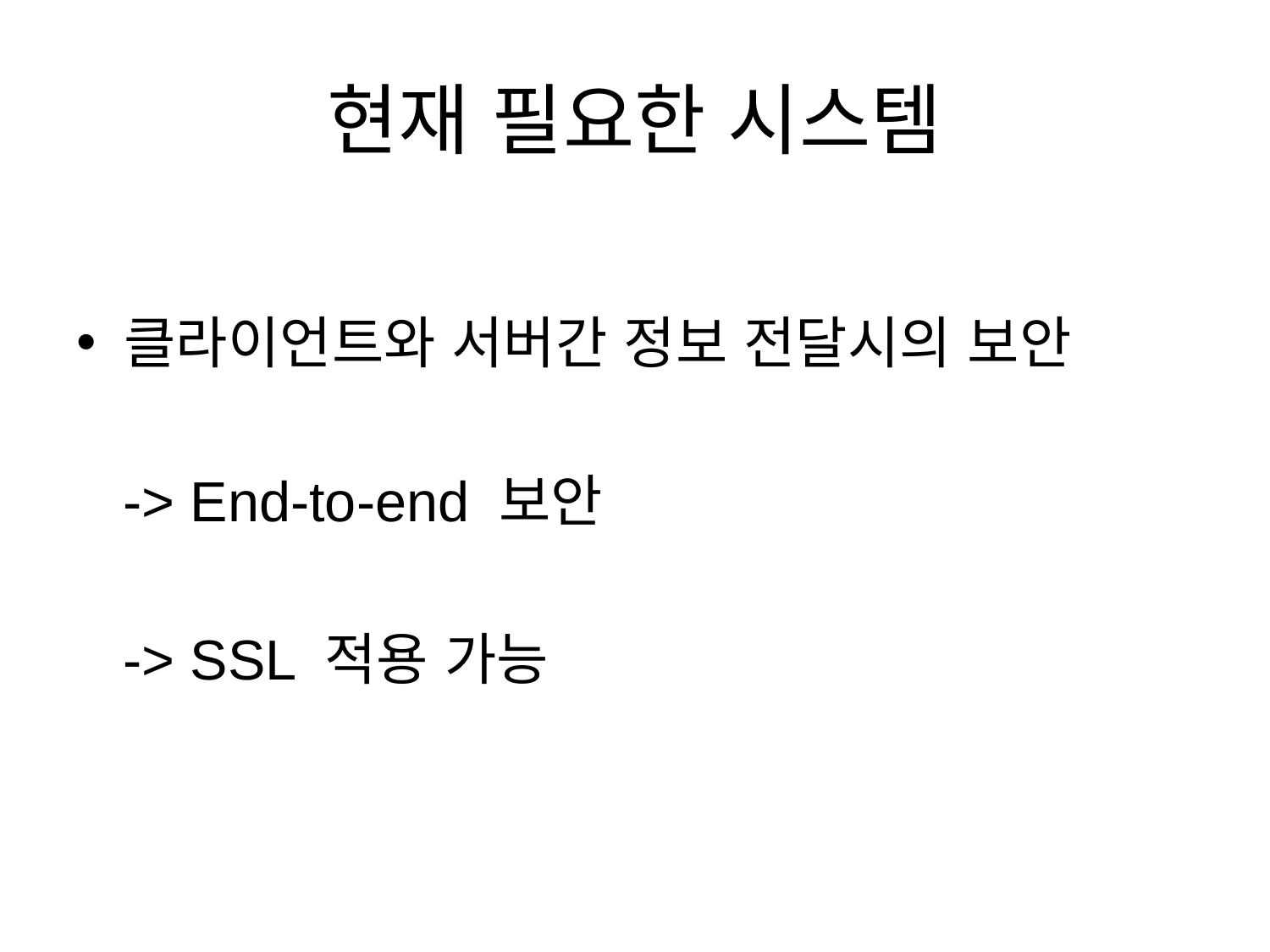

# 현재 필요한 시스템

클라이언트와 서버간 정보 전달시의 보안

   -> End-to-end 보안

   -> SSL 적용 가능